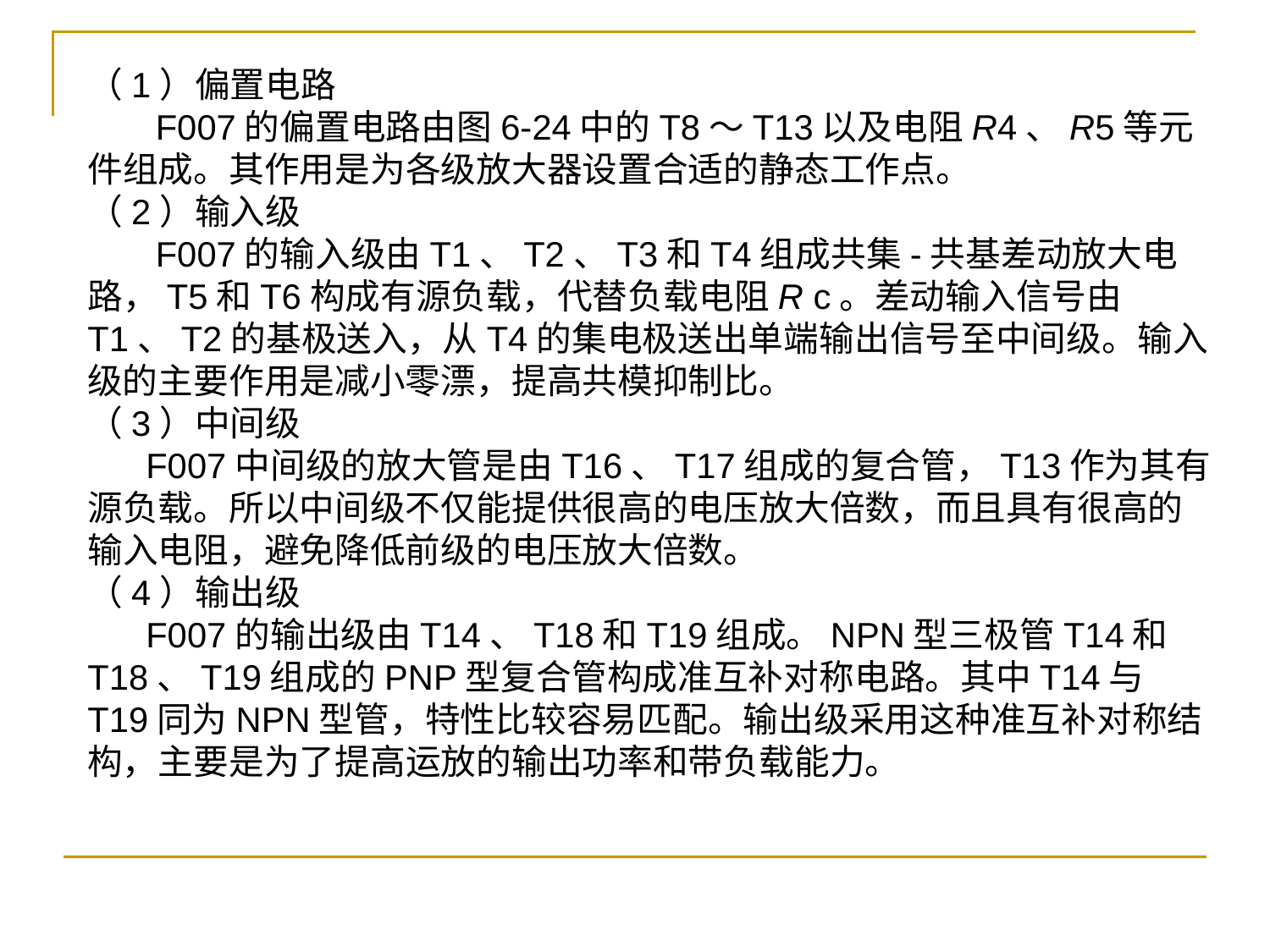

（1）偏置电路
       F007的偏置电路由图6-24中的T8～T13以及电阻R4、R5等元件组成。其作用是为各级放大器设置合适的静态工作点。
（2）输入级
       F007的输入级由T1、T2、T3和T4组成共集-共基差动放大电路，T5和T6构成有源负载，代替负载电阻R c。差动输入信号由T1、T2的基极送入，从T4的集电极送出单端输出信号至中间级。输入级的主要作用是减小零漂，提高共模抑制比。
（3）中间级
      F007中间级的放大管是由T16、T17组成的复合管，T13作为其有源负载。所以中间级不仅能提供很高的电压放大倍数，而且具有很高的输入电阻，避免降低前级的电压放大倍数。
（4）输出级
      F007的输出级由T14、T18和T19组成。NPN型三极管T14和T18、T19组成的PNP型复合管构成准互补对称电路。其中T14与T19同为NPN型管，特性比较容易匹配。输出级采用这种准互补对称结构，主要是为了提高运放的输出功率和带负载能力。